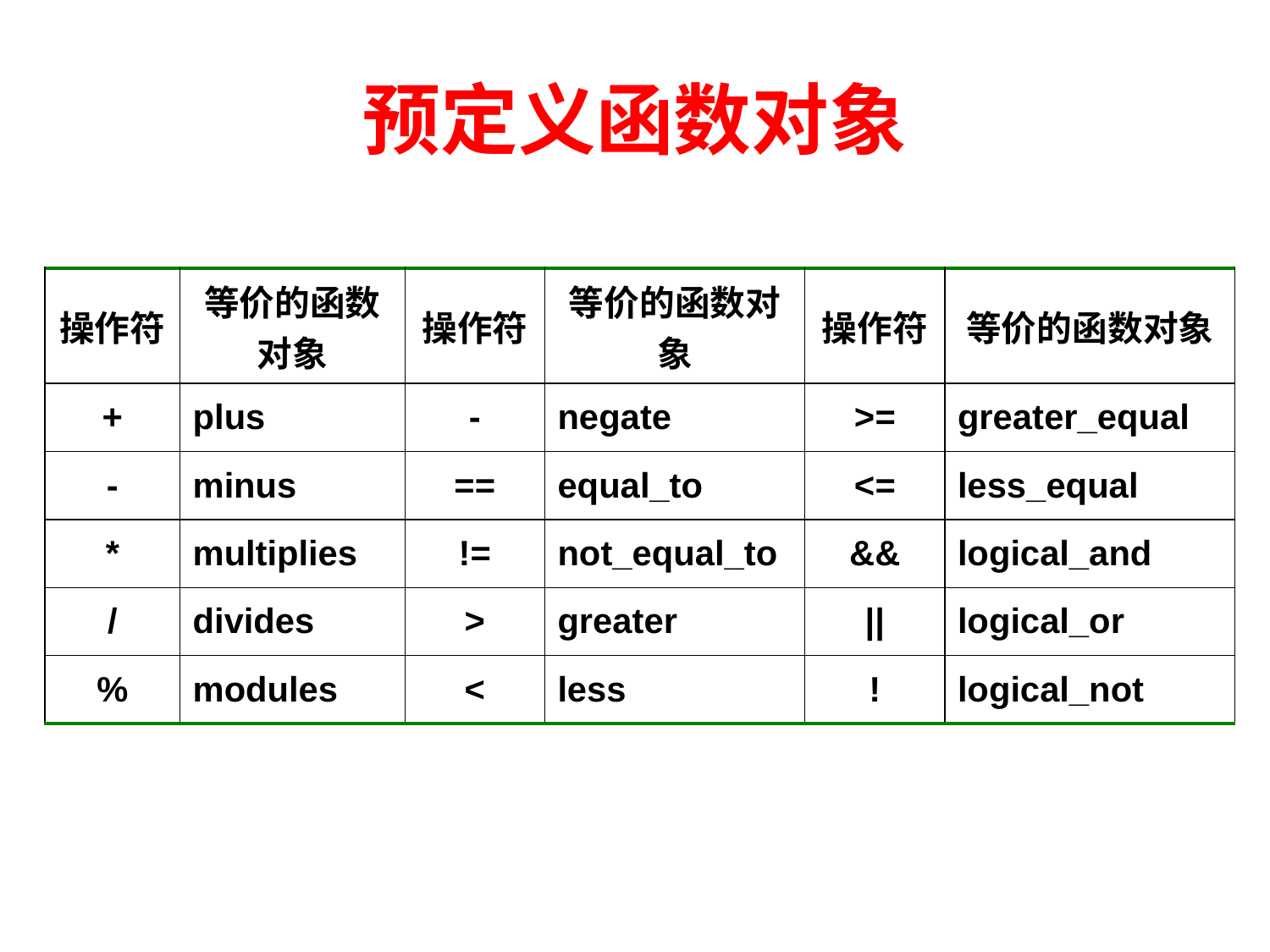

# 预定义函数对象
| 操作符 | 等价的函数对象 | 操作符 | 等价的函数对象 | 操作符 | 等价的函数对象 |
| --- | --- | --- | --- | --- | --- |
| + | plus | - | negate | >= | greater\_equal |
| - | minus | == | equal\_to | <= | less\_equal |
| \* | multiplies | != | not\_equal\_to | && | logical\_and |
| / | divides | > | greater | || | logical\_or |
| % | modules | < | less | ! | logical\_not |